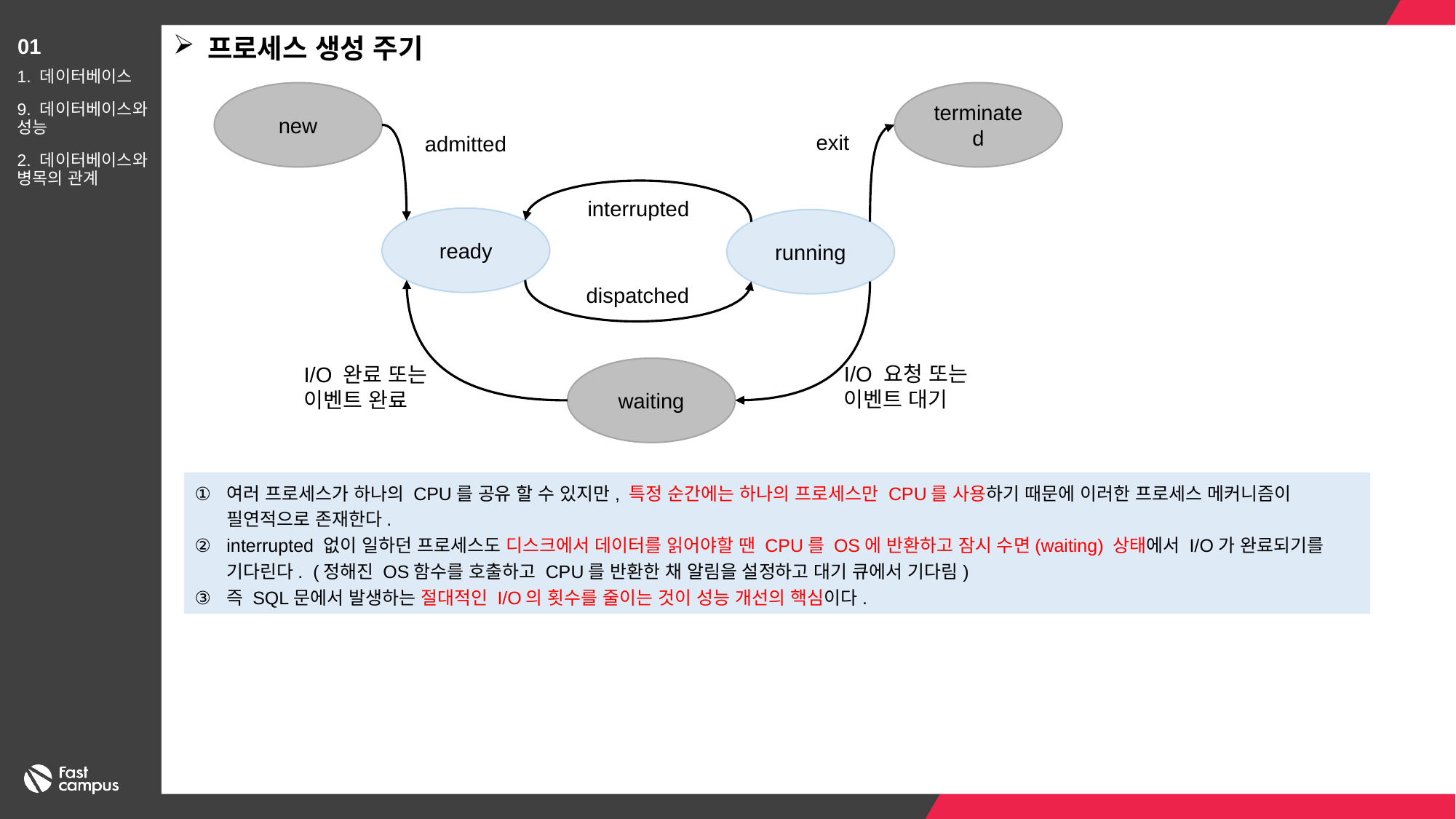

프로세스 생성 주기
01
1. 데이터베이스
9. 데이터베이스와 성능
2. 데이터베이스와 병목의 관계
new
terminated
exit
admitted
interrupted
ready
running
dispatched
I/O 요청 또는 이벤트 대기
I/O 완료 또는
이벤트 완료
waiting
여러 프로세스가 하나의 CPU를 공유 할 수 있지만, 특정 순간에는 하나의 프로세스만 CPU를 사용하기 때문에 이러한 프로세스 메커니즘이 필연적으로 존재한다.
interrupted 없이 일하던 프로세스도 디스크에서 데이터를 읽어야할 땐 CPU를 OS에 반환하고 잠시 수면(waiting) 상태에서 I/O가 완료되기를 기다린다.  (정해진 OS함수를 호출하고 CPU를 반환한 채 알림을 설정하고 대기 큐에서 기다림)
즉 SQL문에서 발생하는 절대적인 I/O의 횟수를 줄이는 것이 성능 개선의 핵심이다.